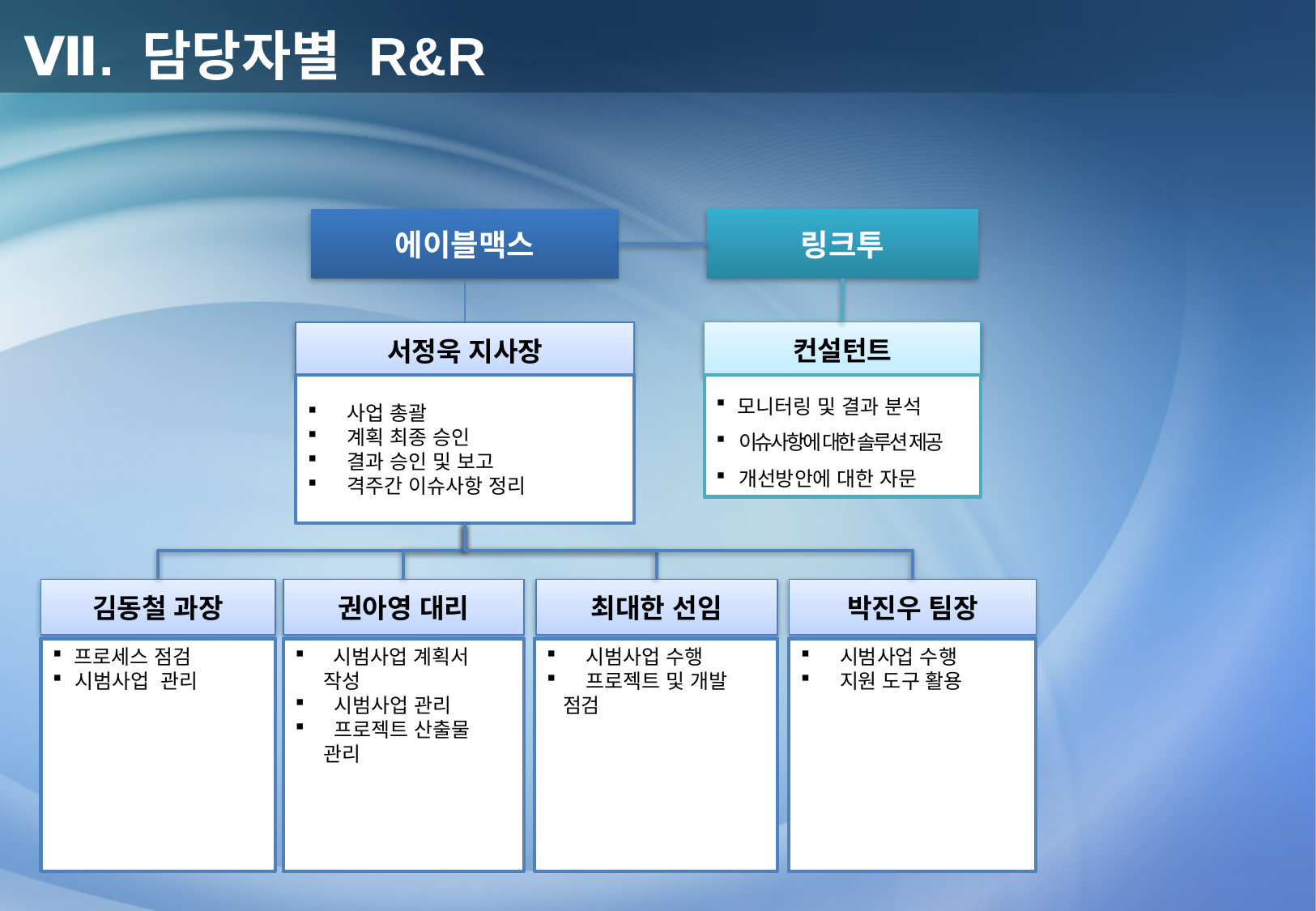

Ⅶ. 담당자별 R&R
에이블맥스
링크투
컨설턴트
서정욱 지사장
 모니터링 및 결과 분석
 이슈사항에 대한 솔루션 제공
 개선방안에 대한 자문
 사업 총괄
 계획 최종 승인
 결과 승인 및 보고
 격주간 이슈사항 정리
김동철 과장
권아영 대리
최대한 선임
박진우 팀장
 프로세스 점검
 시범사업  관리
 시범사업 계획서 작성
 시범사업 관리
 프로젝트 산출물 관리
 시범사업 수행
 프로젝트 및 개발
  점검
 시범사업 수행
 지원 도구 활용